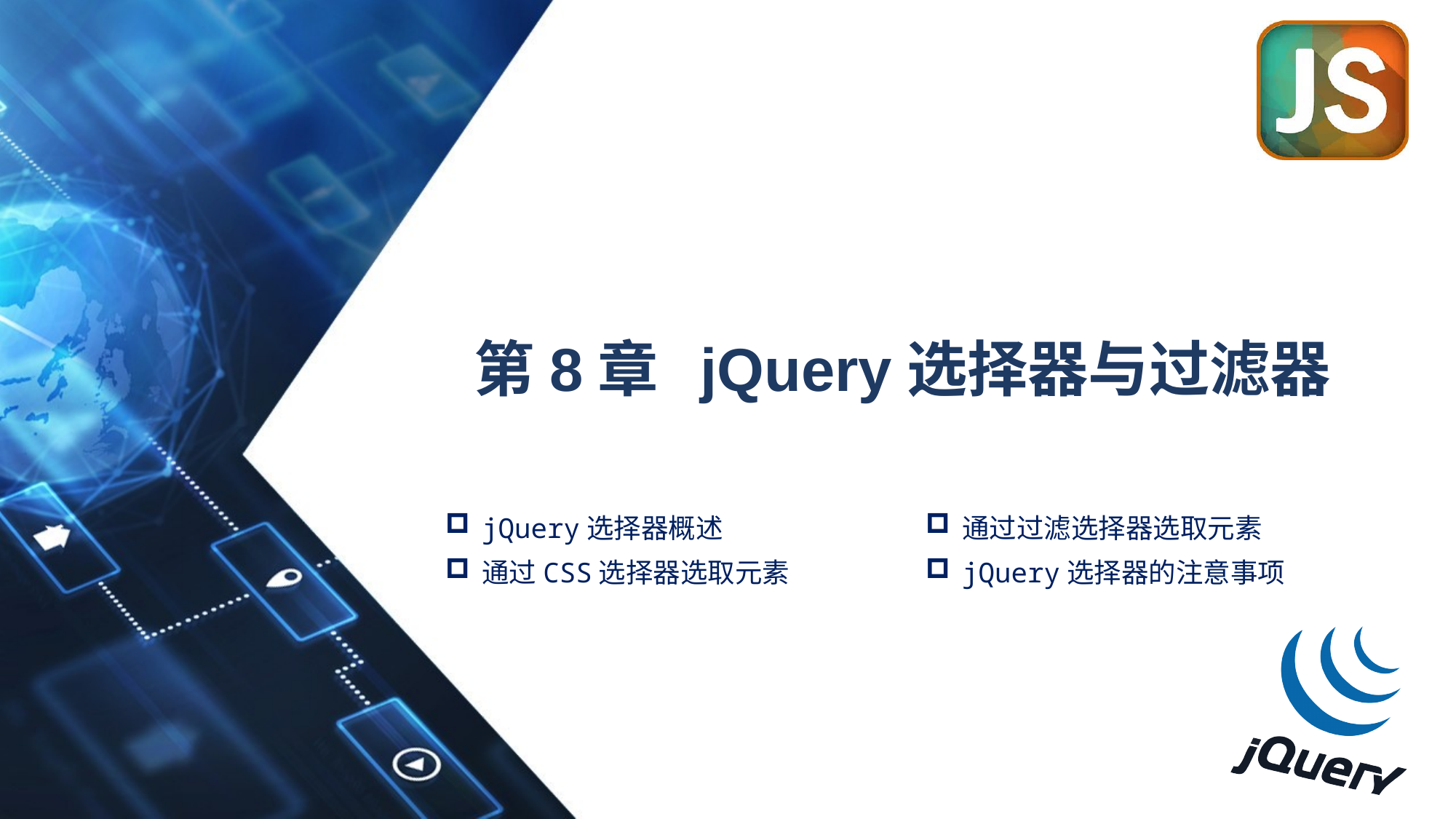

# 第8章  jQuery选择器与过滤器
jQuery选择器概述
通过CSS选择器选取元素
通过过滤选择器选取元素
jQuery选择器的注意事项